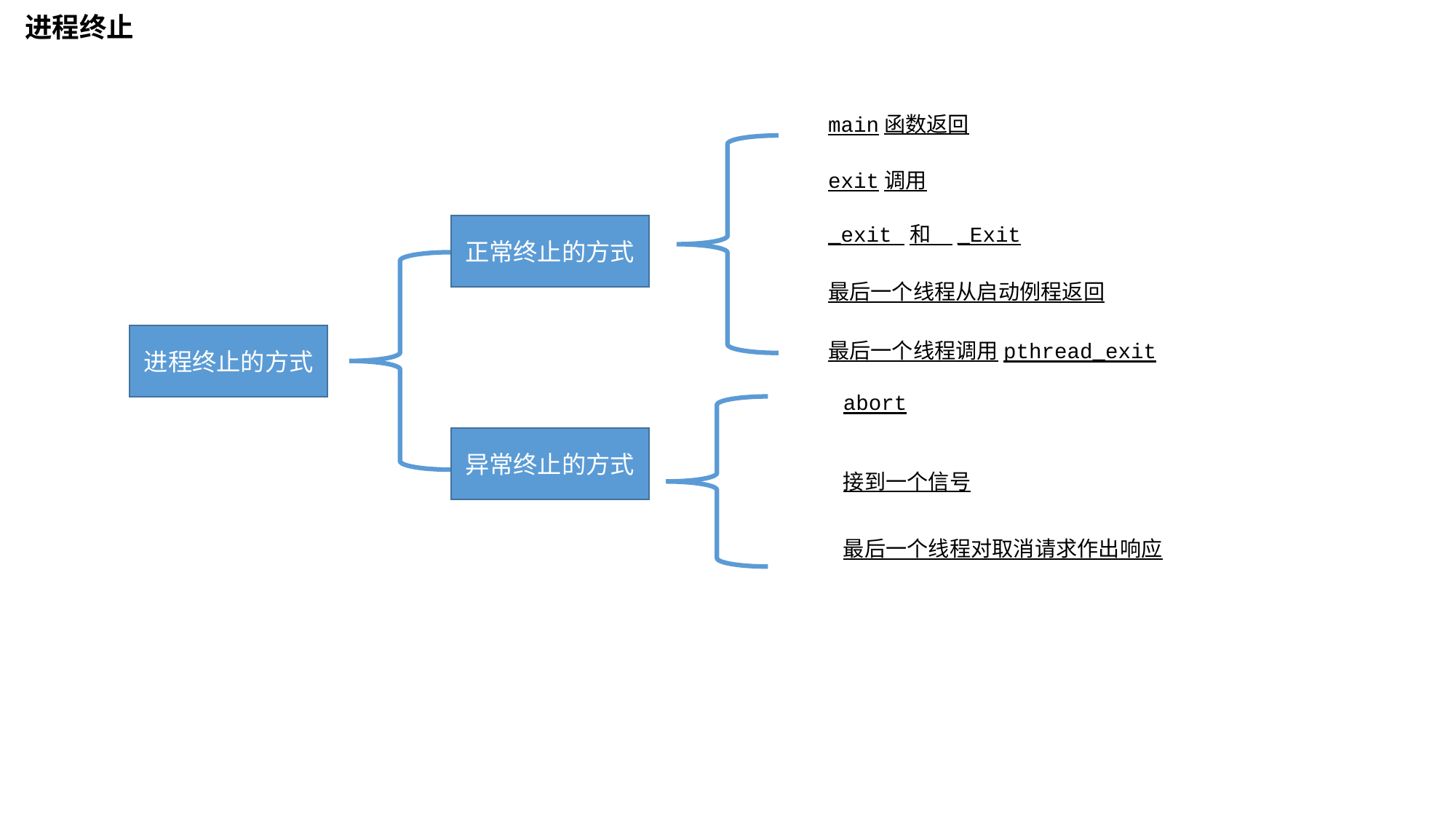

进程终止
main函数返回

exit调用
_exit 和　_Exit
正常终止的方式

最后一个线程从启动例程返回
进程终止的方式
最后一个线程调用pthread_exit
abort

异常终止的方式
接到一个信号
最后一个线程对取消请求作出响应